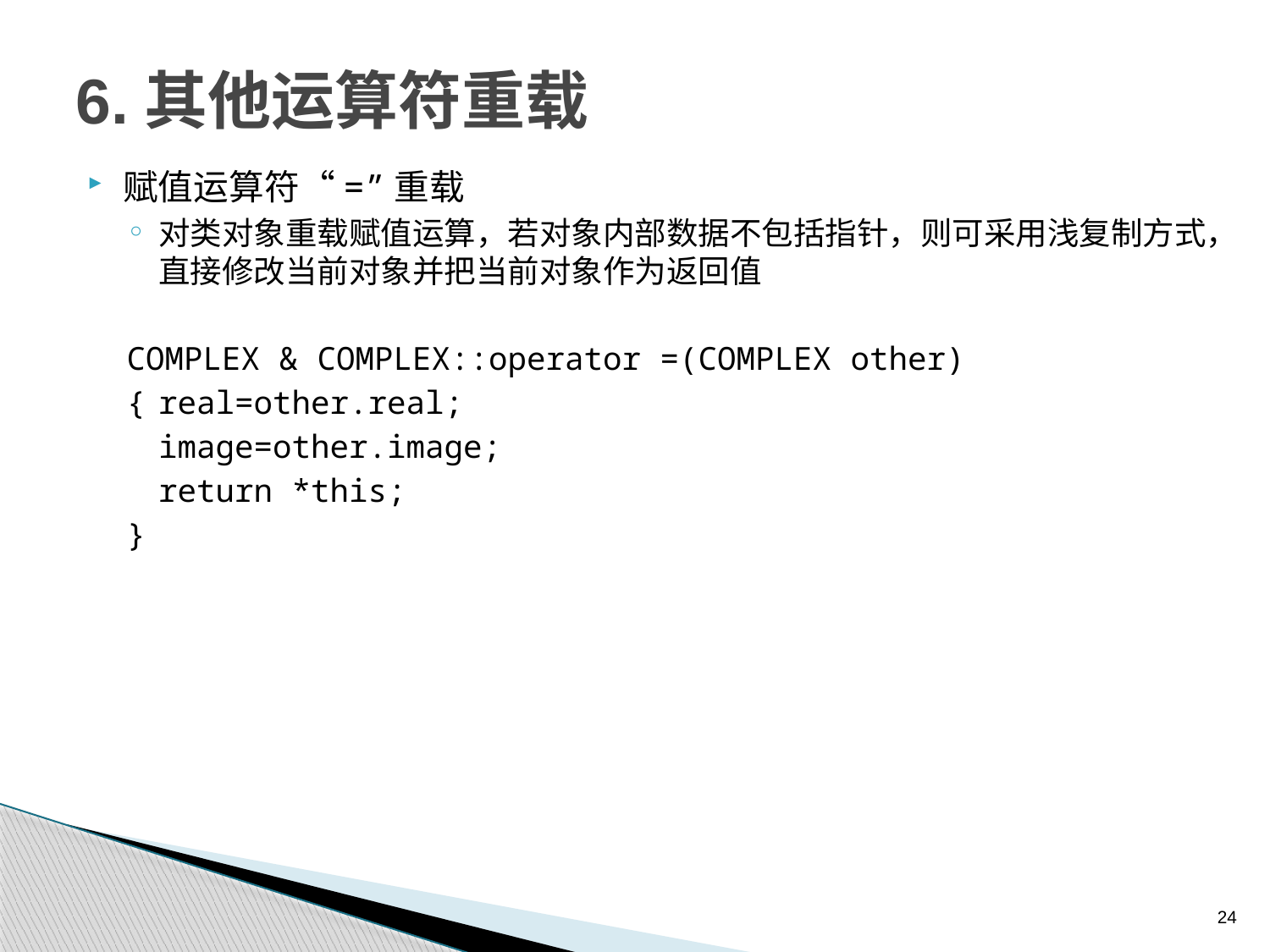

# 6.其他运算符重载
赋值运算符“=”重载
对类对象重载赋值运算，若对象内部数据不包括指针，则可采用浅复制方式，直接修改当前对象并把当前对象作为返回值

COMPLEX & COMPLEX::operator =(COMPLEX other)
{	real=other.real;
	image=other.image;
	return *this;
}

24